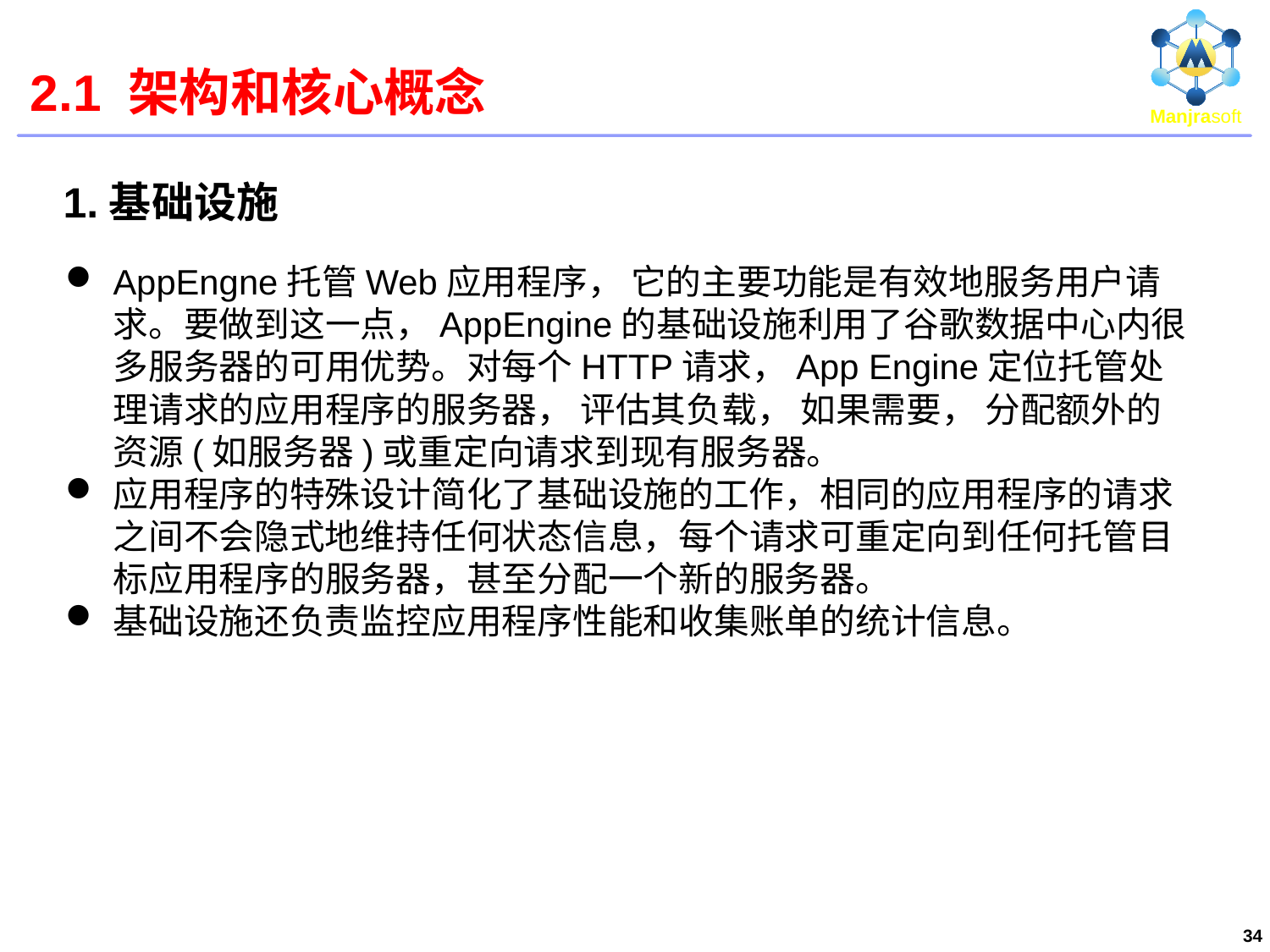

# 2.1 架构和核心概念
1.基础设施
AppEngne托管Web应用程序， 它的主要功能是有效地服务用户请求。要做到这一点，AppEngine的基础设施利用了谷歌数据中心内很多服务器的可用优势。对每个HTTP请求，App Engine定位托管处理请求的应用程序的服务器， 评估其负载， 如果需要， 分配额外的资源(如服务器)或重定向请求到现有服务器。
应用程序的特殊设计简化了基础设施的工作，相同的应用程序的请求之间不会隐式地维持任何状态信息，每个请求可重定向到任何托管目标应用程序的服务器，甚至分配一个新的服务器。
基础设施还负责监控应用程序性能和收集账单的统计信息。

34